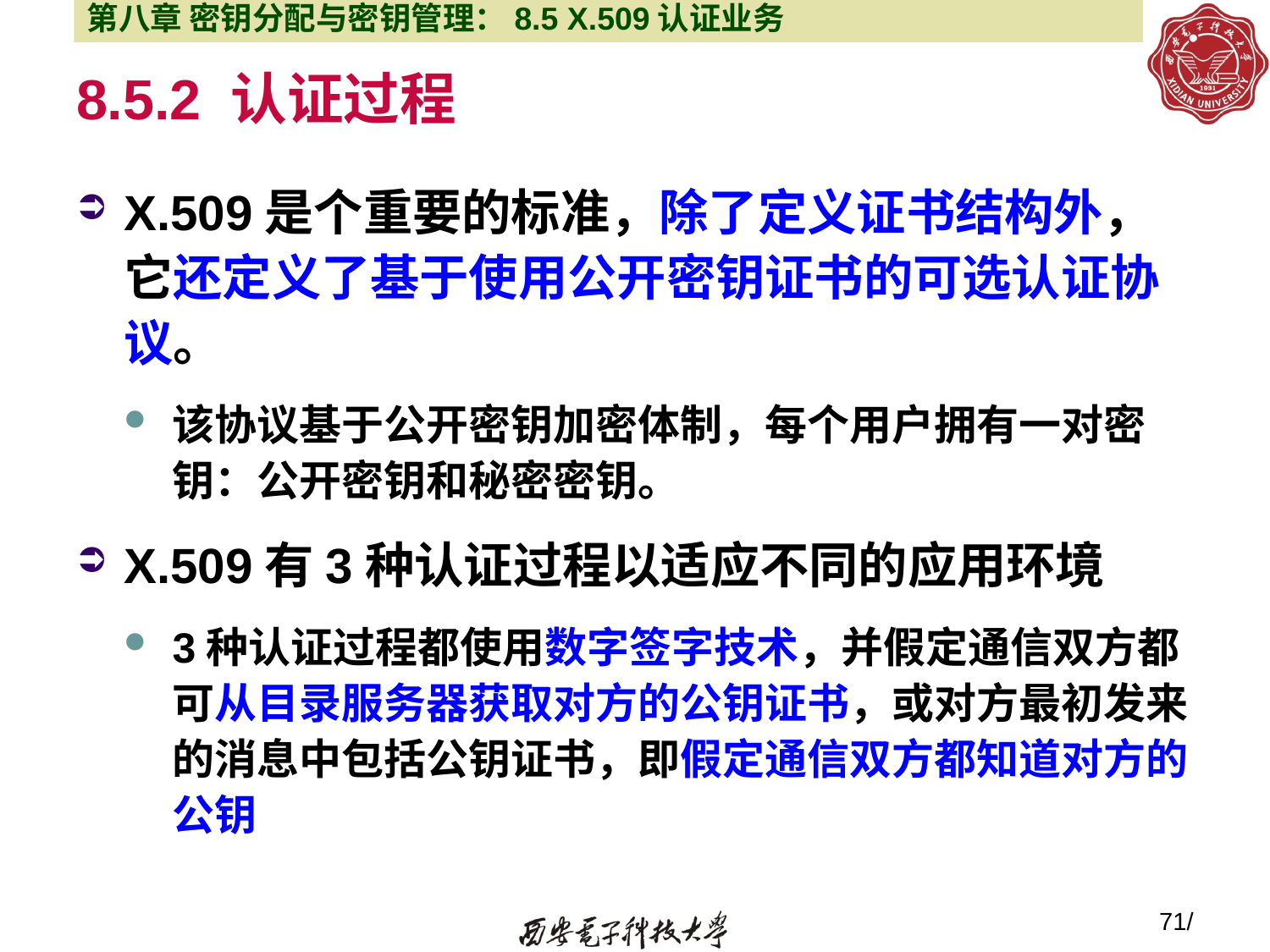

第八章 密钥分配与密钥管理：8.5 X.509认证业务
# 8.5.2 认证过程
X.509是个重要的标准，除了定义证书结构外，它还定义了基于使用公开密钥证书的可选认证协议。
该协议基于公开密钥加密体制，每个用户拥有一对密钥：公开密钥和秘密密钥。
X.509有3种认证过程以适应不同的应用环境
3种认证过程都使用数字签字技术，并假定通信双方都可从目录服务器获取对方的公钥证书，或对方最初发来的消息中包括公钥证书，即假定通信双方都知道对方的公钥
71/